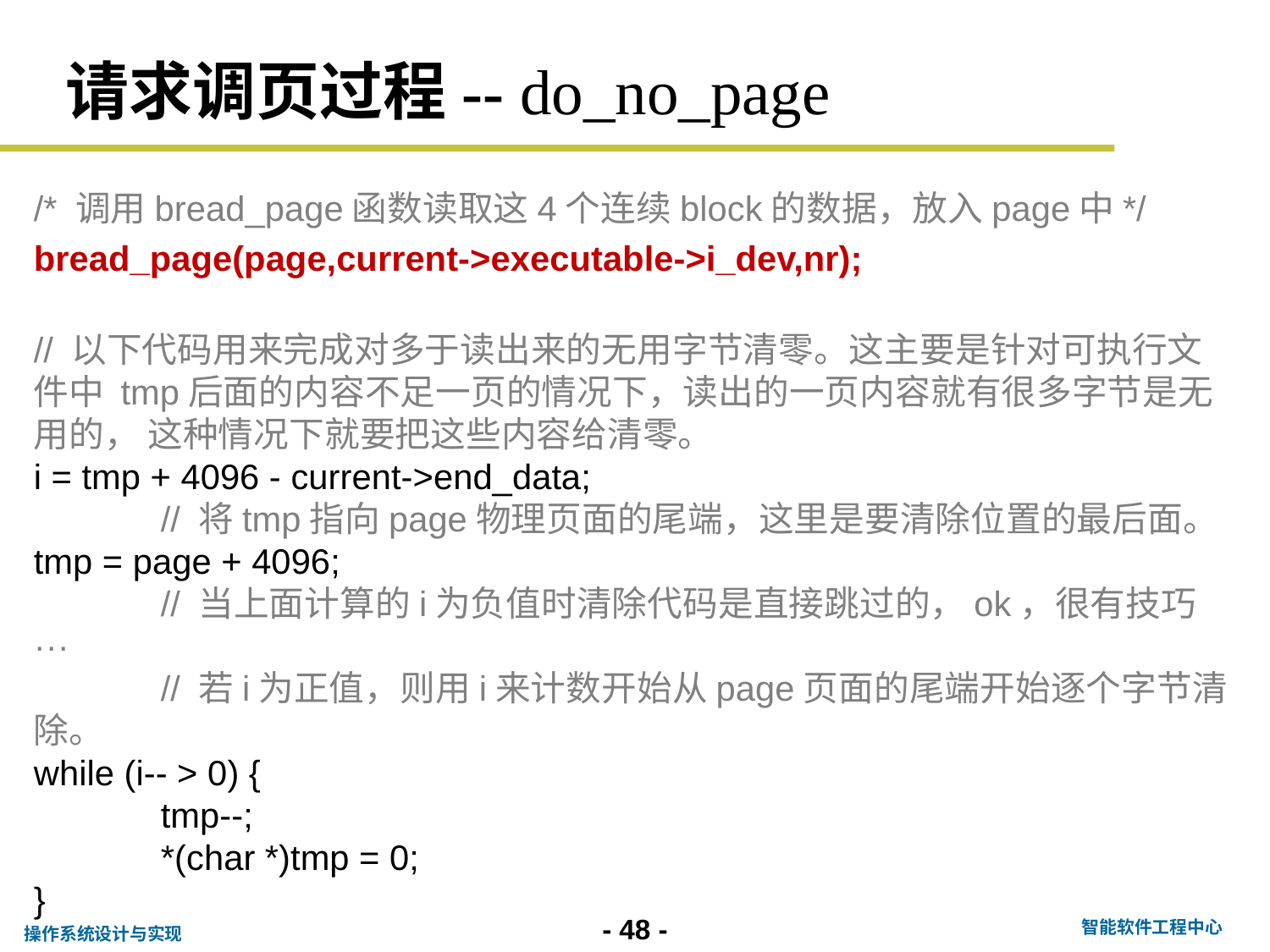

# 请求调页过程-- do_no_page
/* 调用bread_page函数读取这4个连续block的数据，放入page中*/
bread_page(page,current->executable->i_dev,nr);
// 以下代码用来完成对多于读出来的无用字节清零。这主要是针对可执行文件中 tmp后面的内容不足一页的情况下，读出的一页内容就有很多字节是无用的， 这种情况下就要把这些内容给清零。
i = tmp + 4096 - current->end_data;
	// 将tmp指向page物理页面的尾端，这里是要清除位置的最后面。
tmp = page + 4096;
	// 当上面计算的i为负值时清除代码是直接跳过的，ok，很有技巧···
	// 若i为正值，则用i来计数开始从page页面的尾端开始逐个字节清除。
while (i-- > 0) {
	tmp--;
	*(char *)tmp = 0;
}